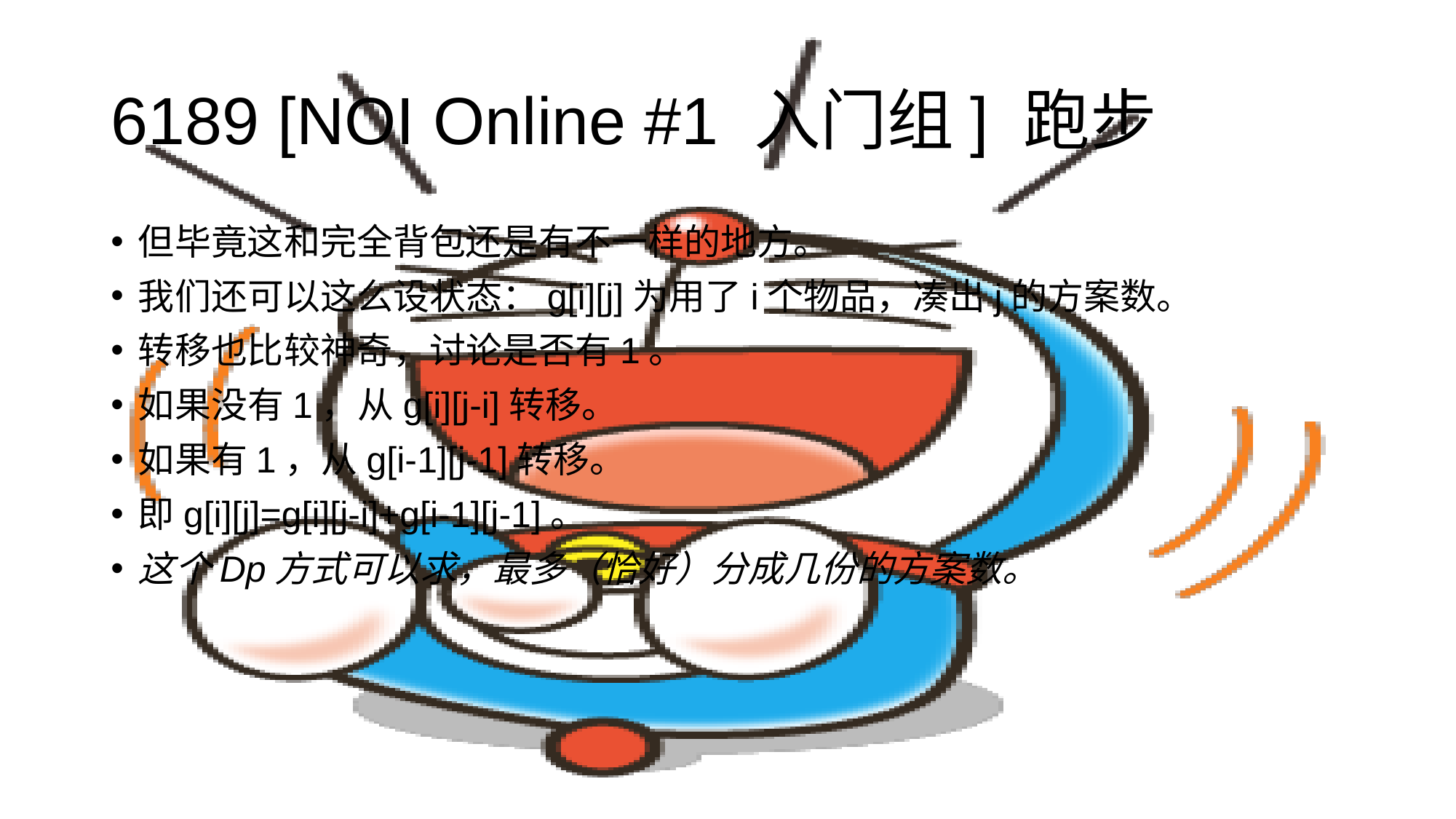

# 6189 [NOI Online #1 入门组] 跑步
但毕竟这和完全背包还是有不一样的地方。
我们还可以这么设状态：g[i][j]为用了i个物品，凑出j的方案数。
转移也比较神奇，讨论是否有1。
如果没有1，从g[i][j-i]转移。
如果有1，从g[i-1][j-1]转移。
即g[i][j]=g[i][j-i]+g[i-1][j-1]。
这个Dp方式可以求，最多（恰好）分成几份的方案数。